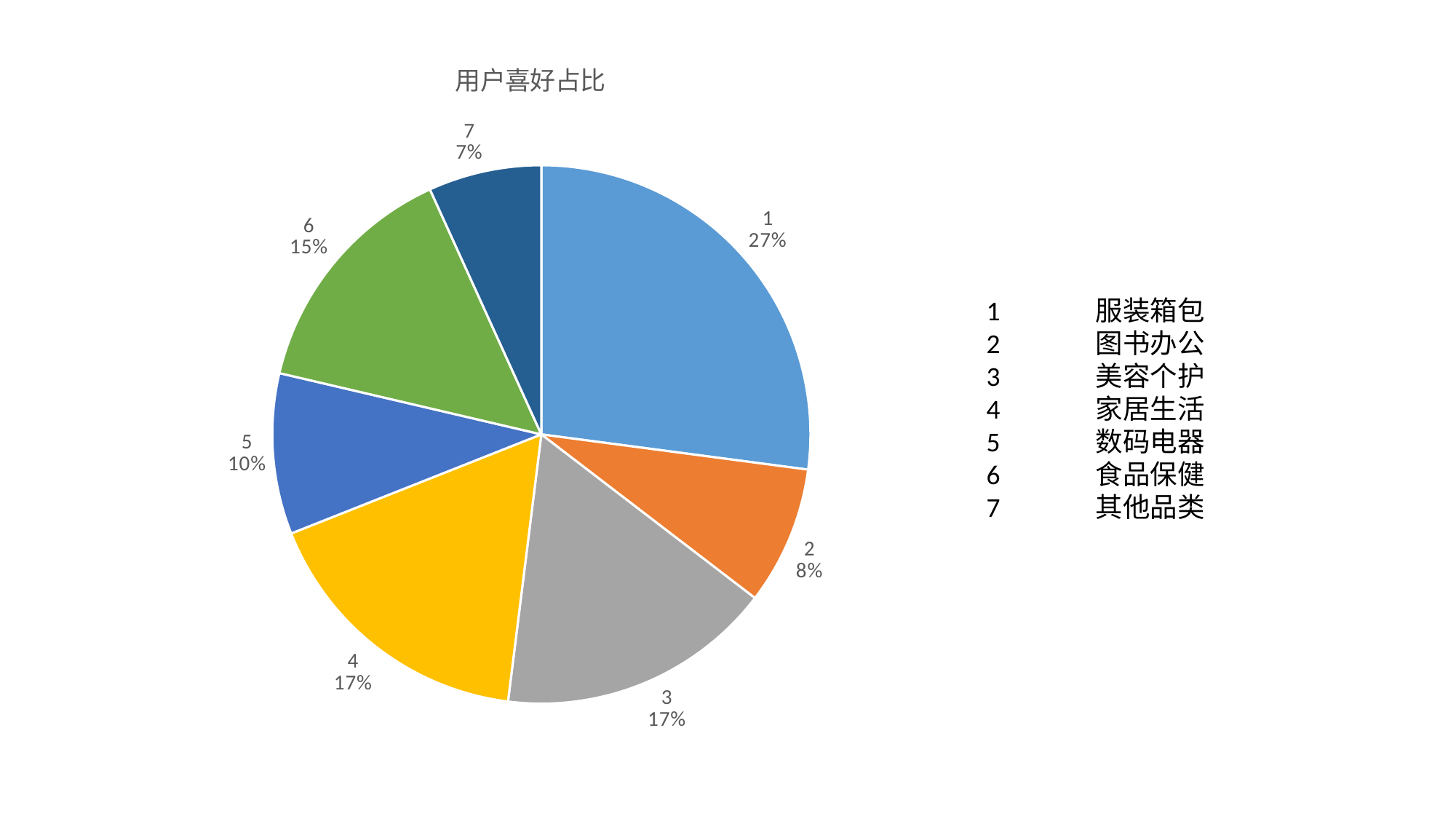

### Chart: 用户喜好占比

| Category | 汇总 |
|---|---|
| 1 | 278648.0 |
| 2 | 85477.0 |
| 3 | 170542.0 |
| 4 | 175068.0 |
| 5 | 99363.0 |
| 6 | 149581.0 |
| 7 | 69923.0 |
1	服装箱包
2	图书办公
3	美容个护
4	家居生活
5	数码电器
6	食品保健
7	其他品类